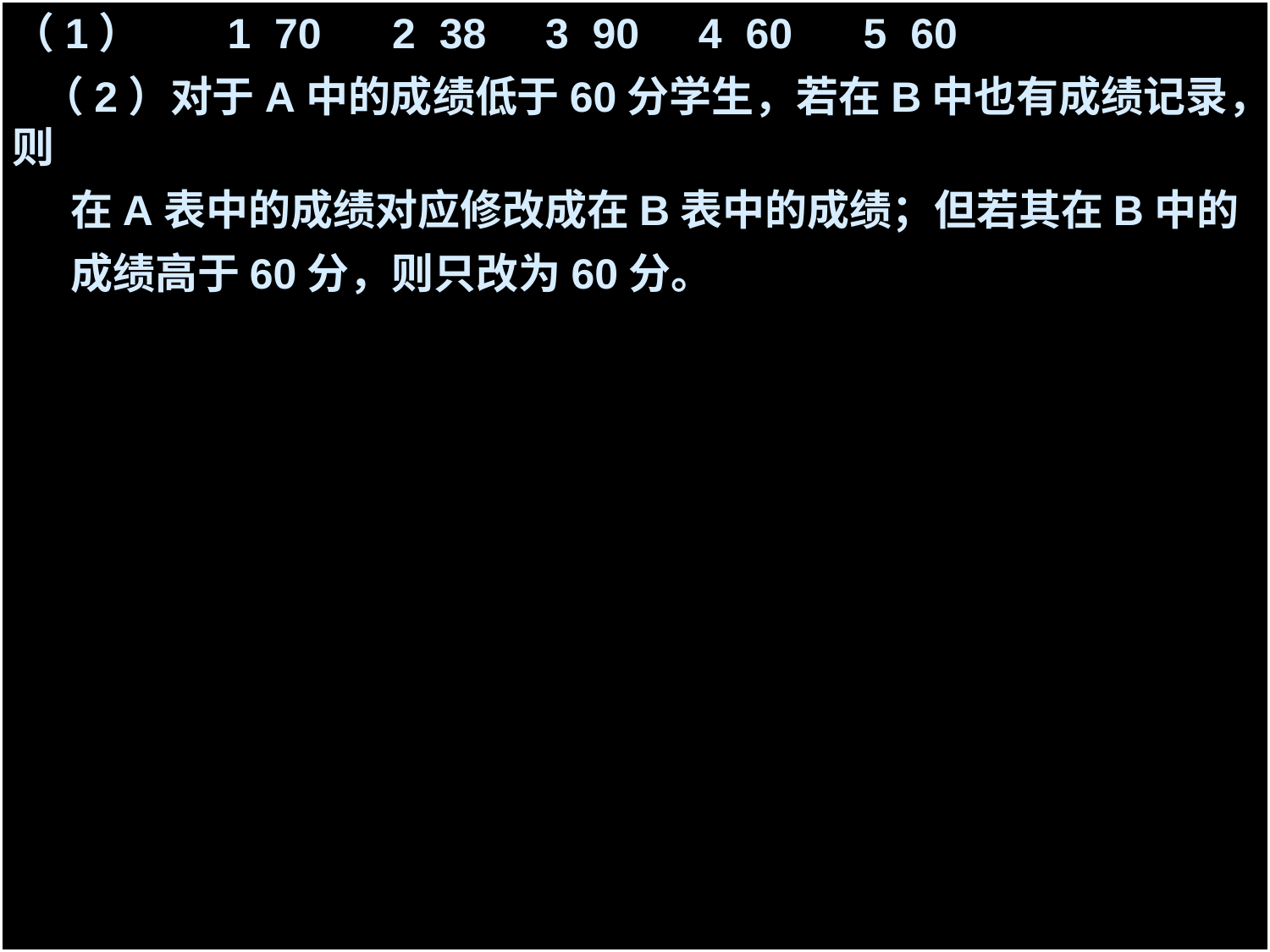

（1）        1  70      2  38     3  90     4  60      5  60
  （2）对于A中的成绩低于60分学生，若在B中也有成绩记录，则
     在A表中的成绩对应修改成在B表中的成绩；但若其在B中的
     成绩高于60分，则只改为60分。